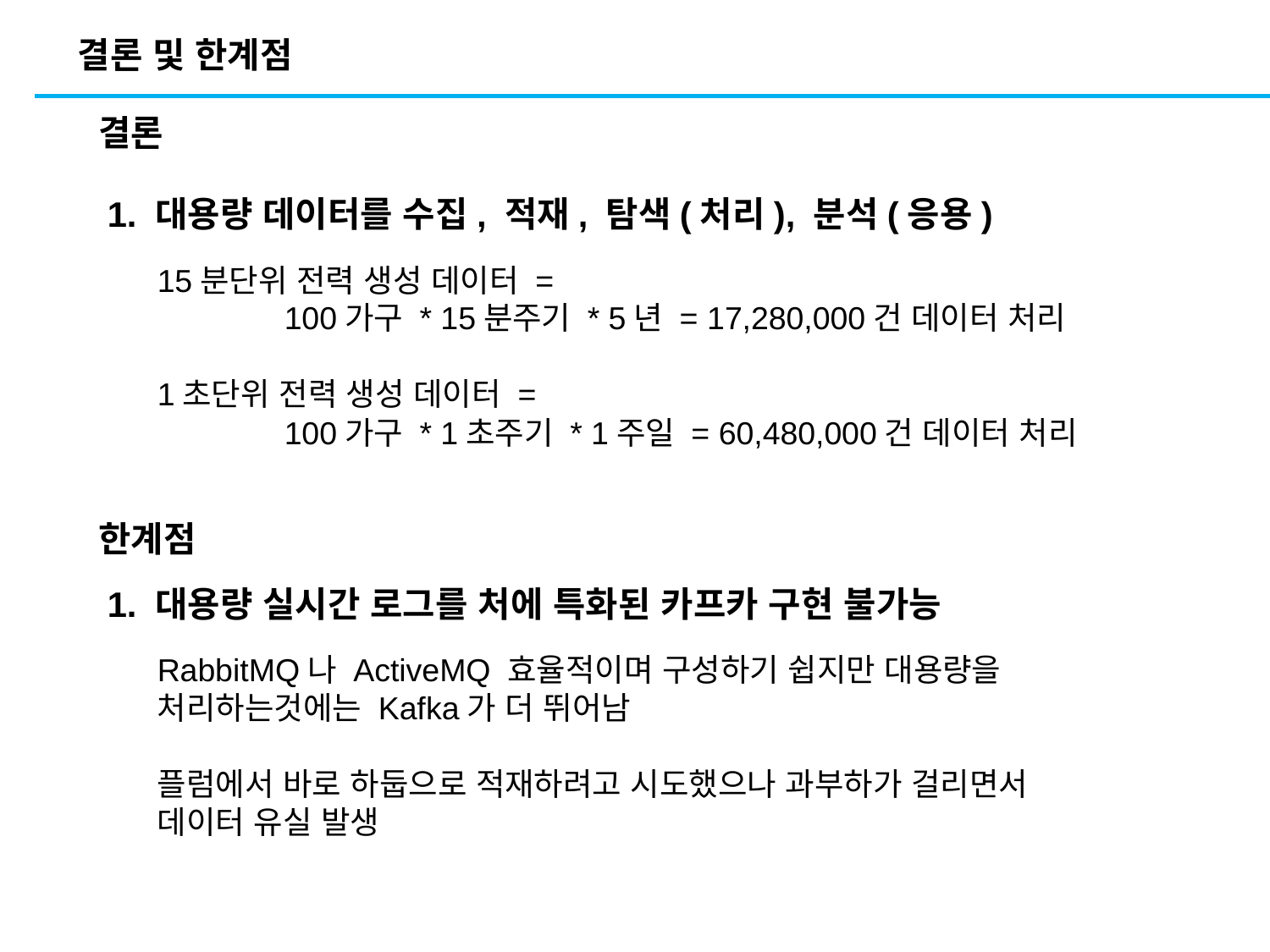

결론 및 한계점
결론
1. 대용량 데이터를 수집, 적재, 탐색(처리), 분석(응용)
15분단위 전력 생성 데이터 =
	100가구 * 15분주기 * 5년 = 17,280,000건 데이터 처리

1초단위 전력 생성 데이터 =
	100가구 * 1초주기 * 1주일 = 60,480,000건 데이터 처리

한계점
1. 대용량 실시간 로그를 처에 특화된 카프카 구현 불가능
RabbitMQ나 ActiveMQ 효율적이며 구성하기 쉽지만 대용량을 처리하는것에는 Kafka가 더 뛰어남

플럼에서 바로 하둡으로 적재하려고 시도했으나 과부하가 걸리면서 데이터 유실 발생